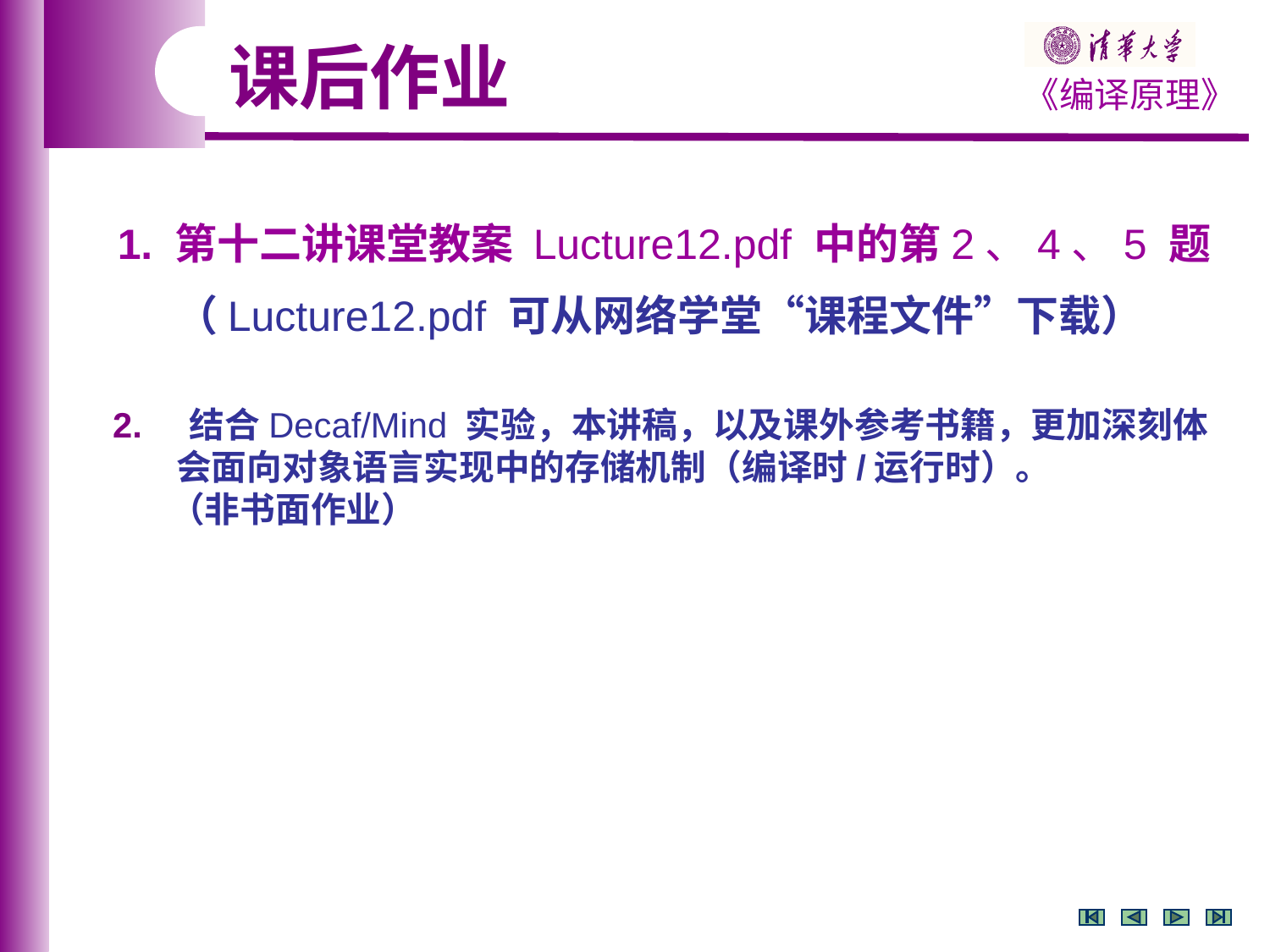

课后作业
1. 第十二讲课堂教案 Lucture12.pdf 中的第2、4、5 题

     （Lucture12.pdf 可从网络学堂“课程文件”下载）
2.    结合Decaf/Mind 实验，本讲稿，以及课外参考书籍，更加深刻体会面向对象语言实现中的存储机制（编译时/运行时）。
      （非书面作业）